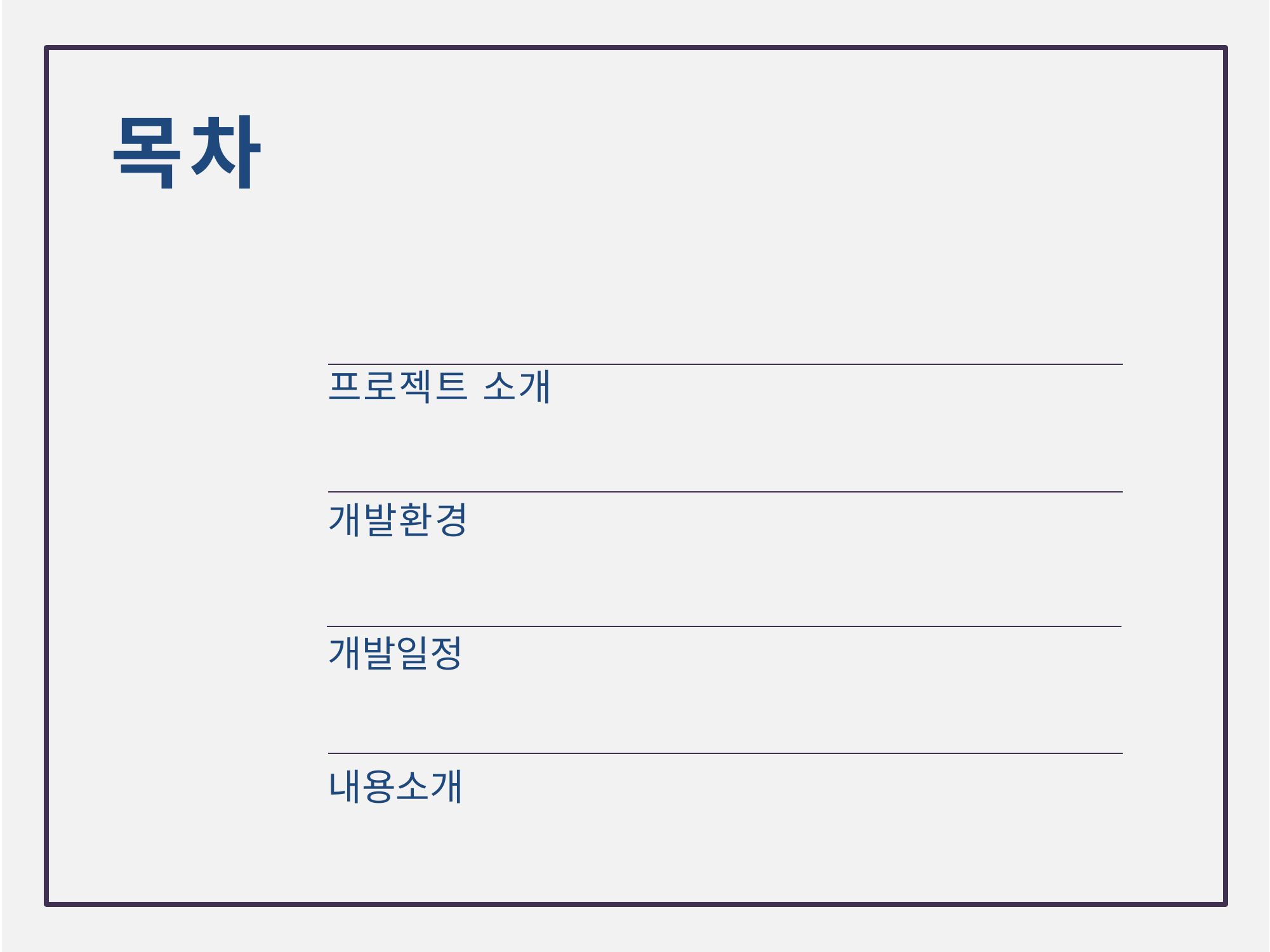

# 목 차
프로젝트 소개

개발환경

개발일정

내용소개